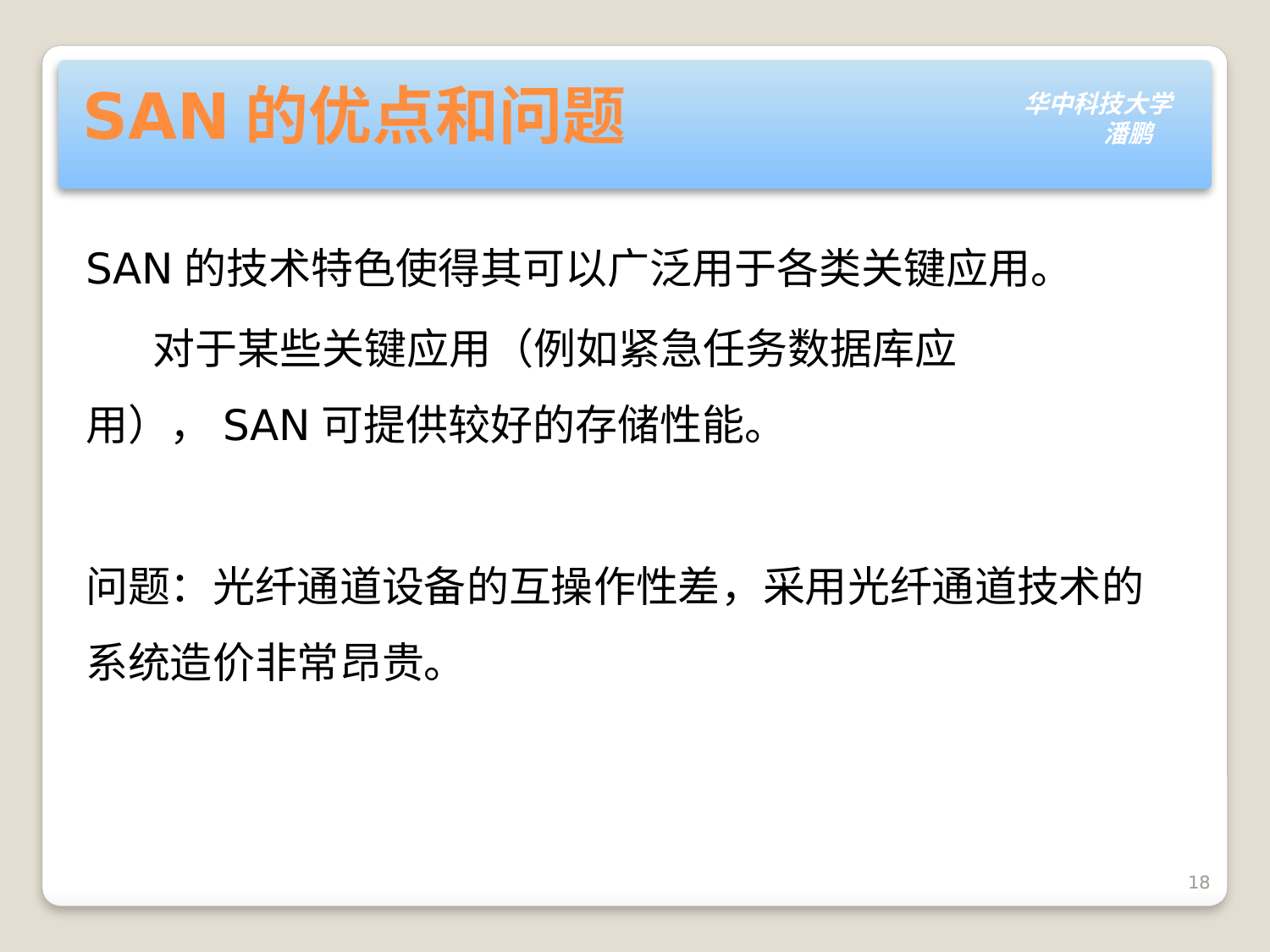

# SAN的优点和问题
SAN的技术特色使得其可以广泛用于各类关键应用。
      对于某些关键应用（例如紧急任务数据库应用），SAN可提供较好的存储性能。

问题：光纤通道设备的互操作性差，采用光纤通道技术的系统造价非常昂贵。
18
18